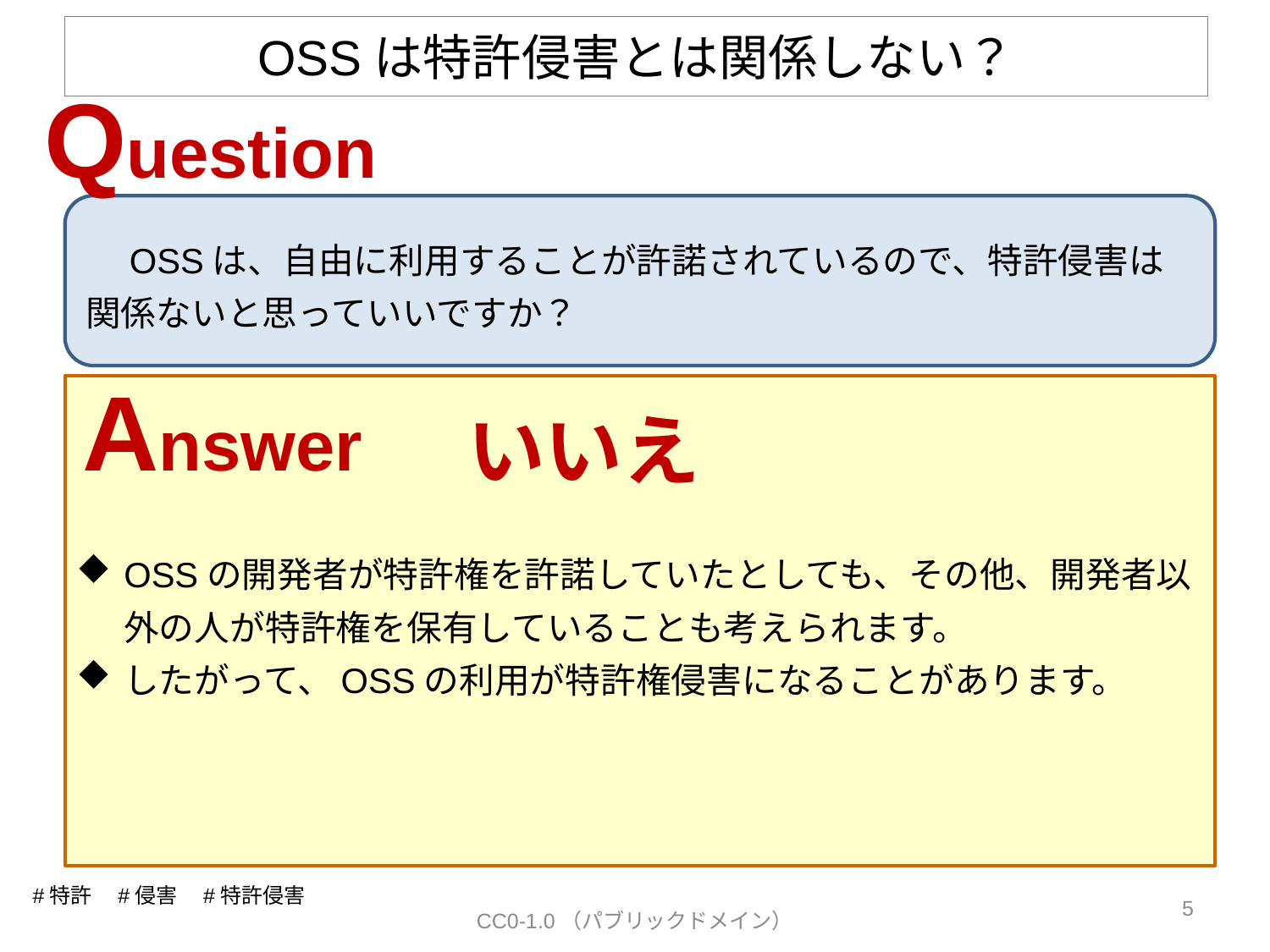

# OSSは特許侵害とは関係しない？
Question
　OSSは、自由に利用することが許諾されているので、特許侵害は関係ないと思っていいですか？
Answer

いいえ
OSSの開発者が特許権を許諾していたとしても、その他、開発者以外の人が特許権を保有していることも考えられます。
したがって、OSSの利用が特許権侵害になることがあります。
#特許　#侵害　#特許侵害
5
CC0-1.0（パブリックドメイン）